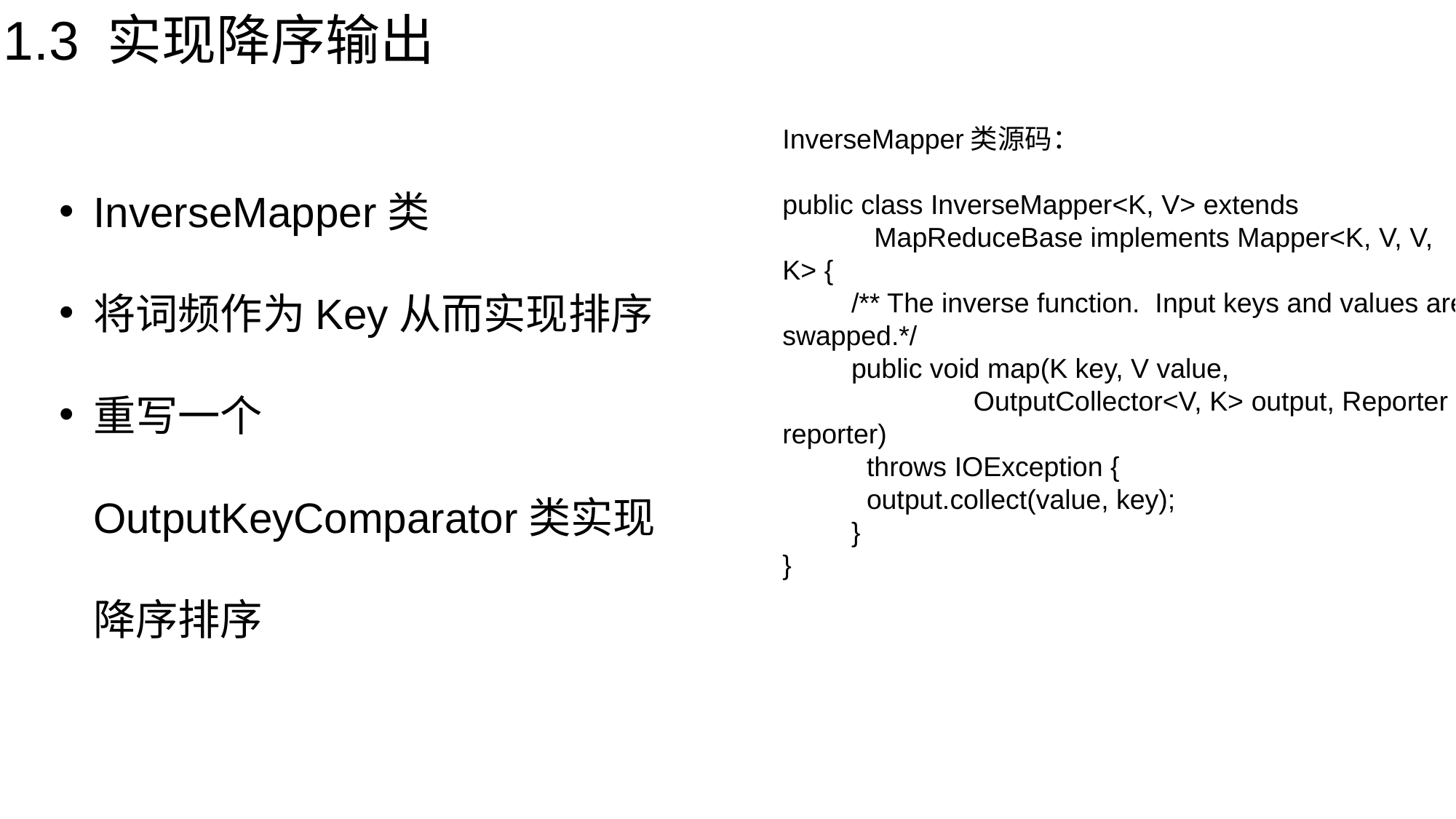

1.3 实现降序输出
InverseMapper类源码：

public class InverseMapper<K, V> extends
            MapReduceBase implements Mapper<K, V, V, K> {
         /** The inverse function.  Input keys and values are swapped.*/
         public void map(K key, V value,
                         OutputCollector<V, K> output, Reporter reporter)
           throws IOException {
           output.collect(value, key);
         }
}
InverseMapper类
将词频作为Key从而实现排序
重写一个OutputKeyComparator类实现降序排序